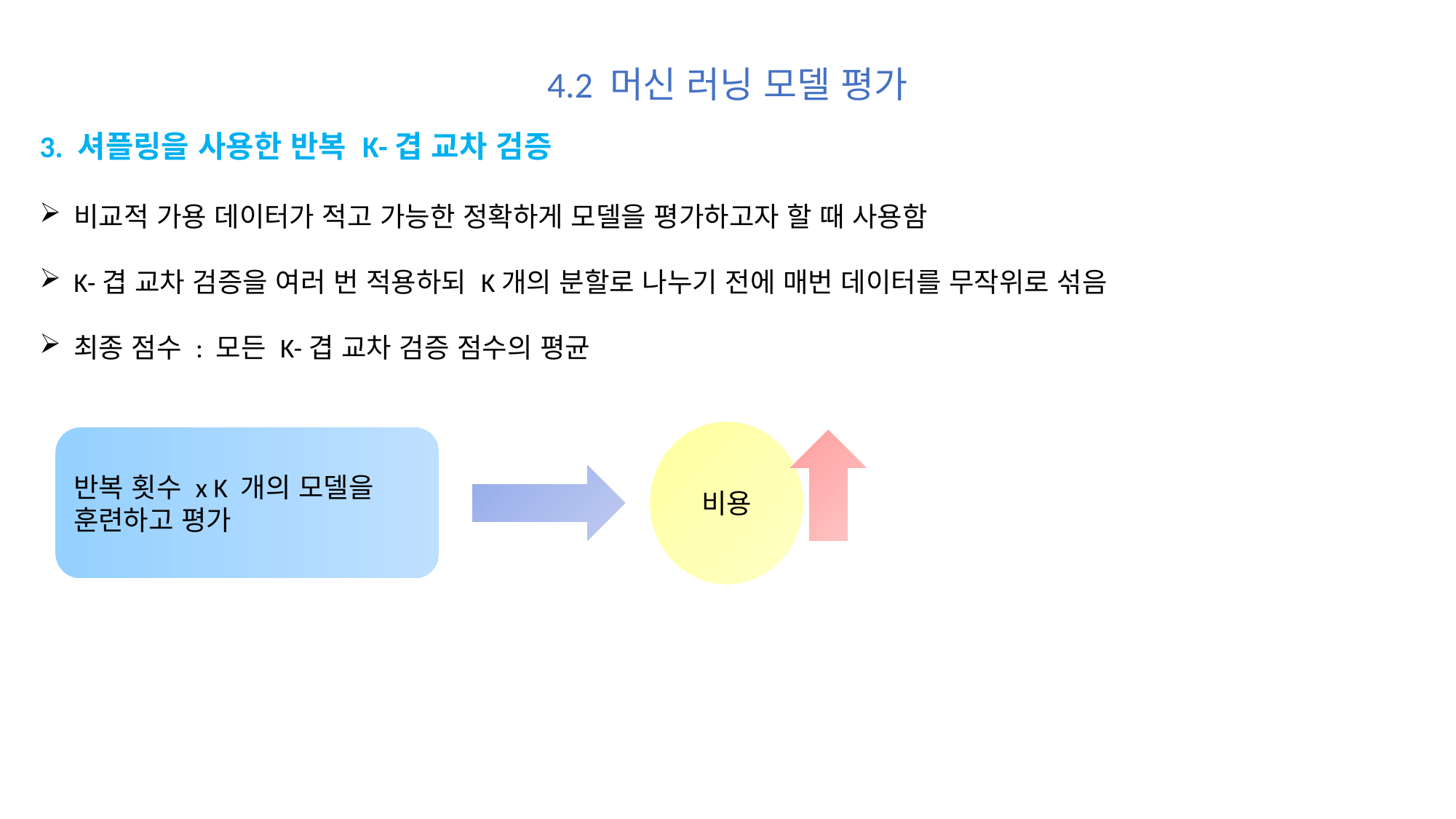

4.2 머신 러닝 모델 평가
3. 셔플링을 사용한 반복 K-겹 교차 검증

비교적 가용 데이터가 적고 가능한 정확하게 모델을 평가하고자 할 때 사용함

K-겹 교차 검증을 여러 번 적용하되 K개의 분할로 나누기 전에 매번 데이터를 무작위로 섞음

최종 점수 : 모든 K-겹 교차 검증 점수의 평균
비용
반복 횟수 x K 개의 모델을 훈련하고 평가